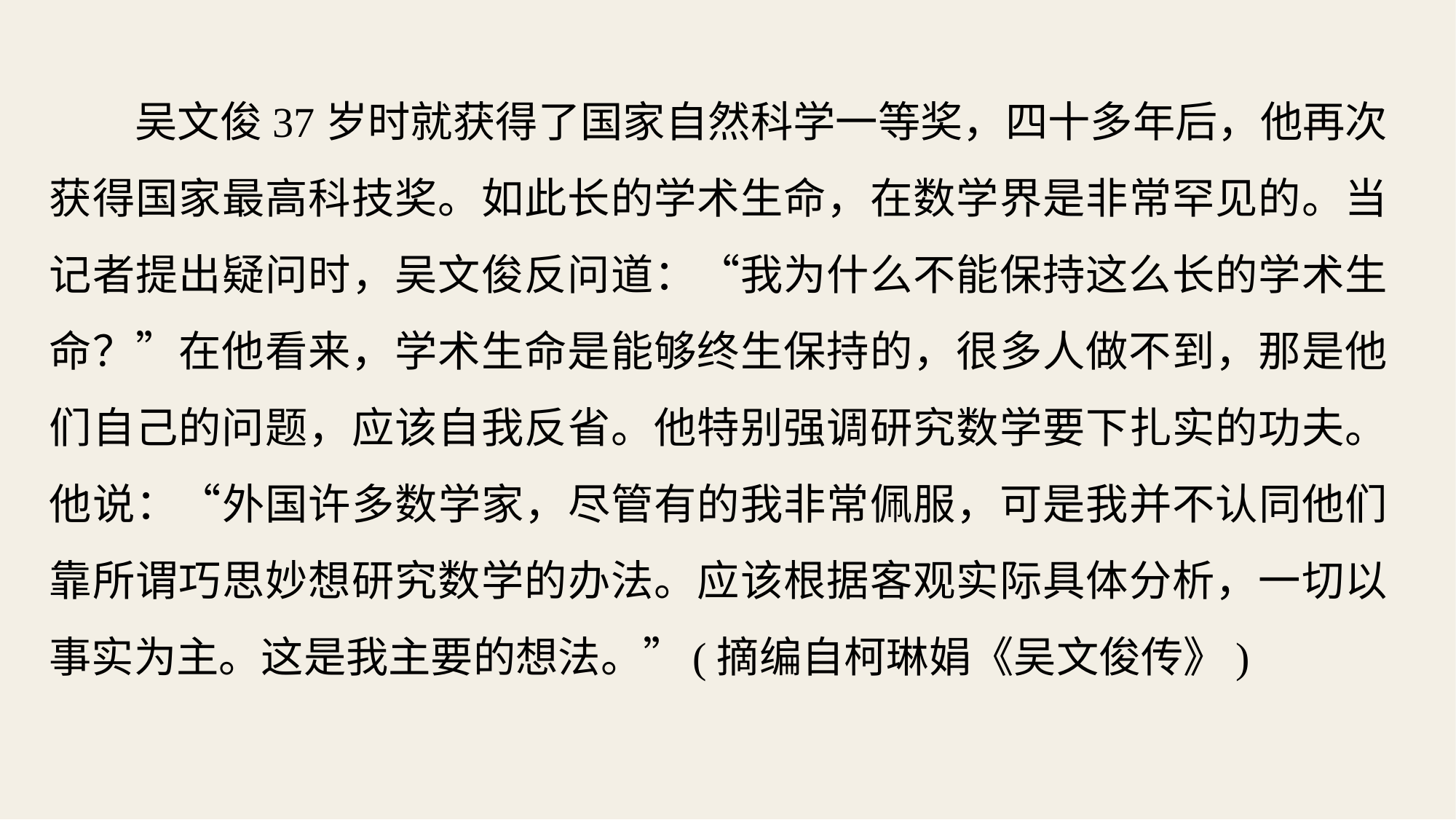

吴文俊37岁时就获得了国家自然科学一等奖，四十多年后，他再次获得国家最高科技奖。如此长的学术生命，在数学界是非常罕见的。当记者提出疑问时，吴文俊反问道：“我为什么不能保持这么长的学术生命？”在他看来，学术生命是能够终生保持的，很多人做不到，那是他们自己的问题，应该自我反省。他特别强调研究数学要下扎实的功夫。他说：“外国许多数学家，尽管有的我非常佩服，可是我并不认同他们靠所谓巧思妙想研究数学的办法。应该根据客观实际具体分析，一切以事实为主。这是我主要的想法。” (摘编自柯琳娟《吴文俊传》)